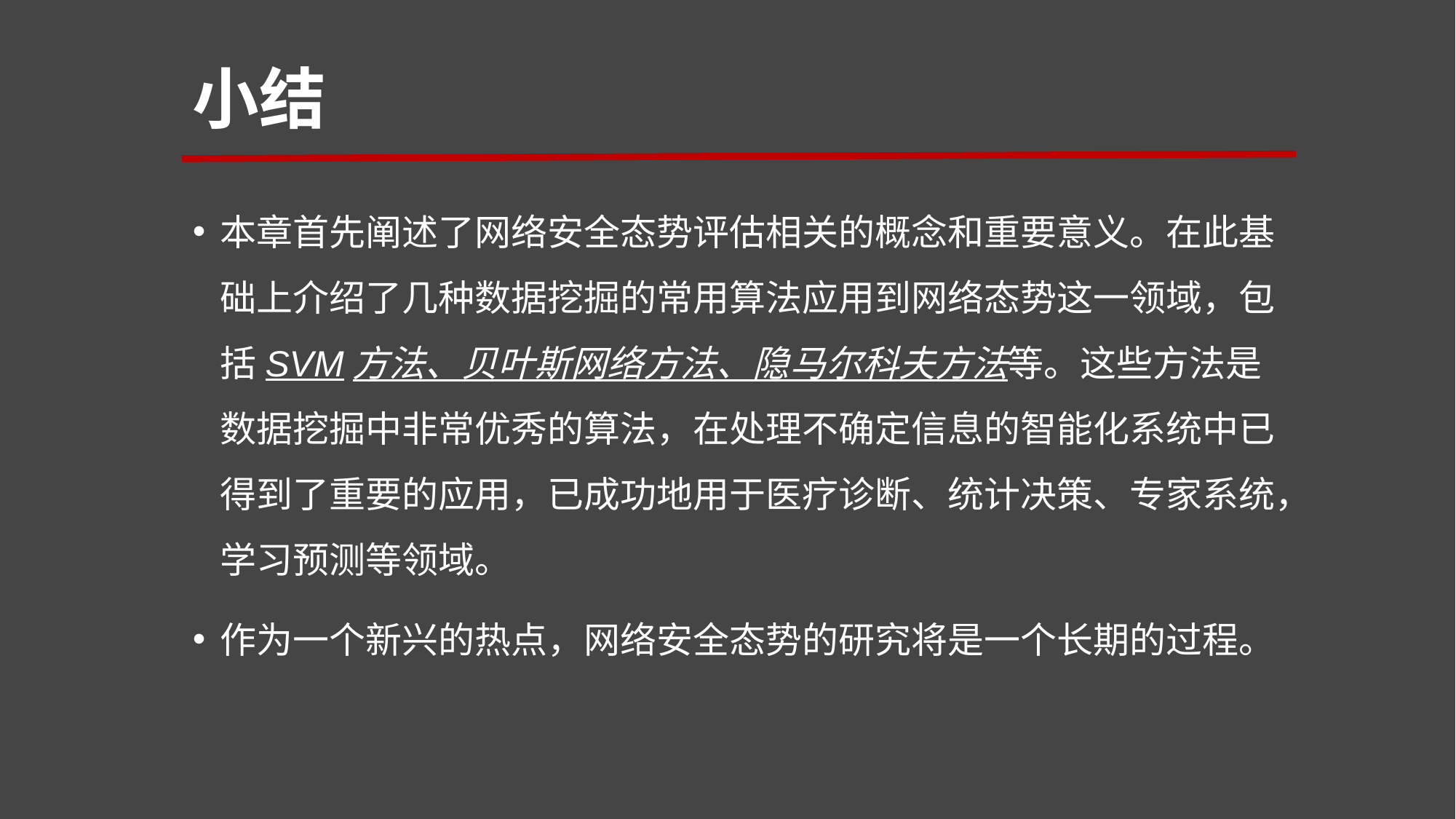

# 小结
本章首先阐述了网络安全态势评估相关的概念和重要意义。在此基础上介绍了几种数据挖掘的常用算法应用到网络态势这一领域，包括SVM方法、贝叶斯网络方法、隐马尔科夫方法等。这些方法是数据挖掘中非常优秀的算法，在处理不确定信息的智能化系统中已得到了重要的应用，已成功地用于医疗诊断、统计决策、专家系统，学习预测等领域。
作为一个新兴的热点，网络安全态势的研究将是一个长期的过程。